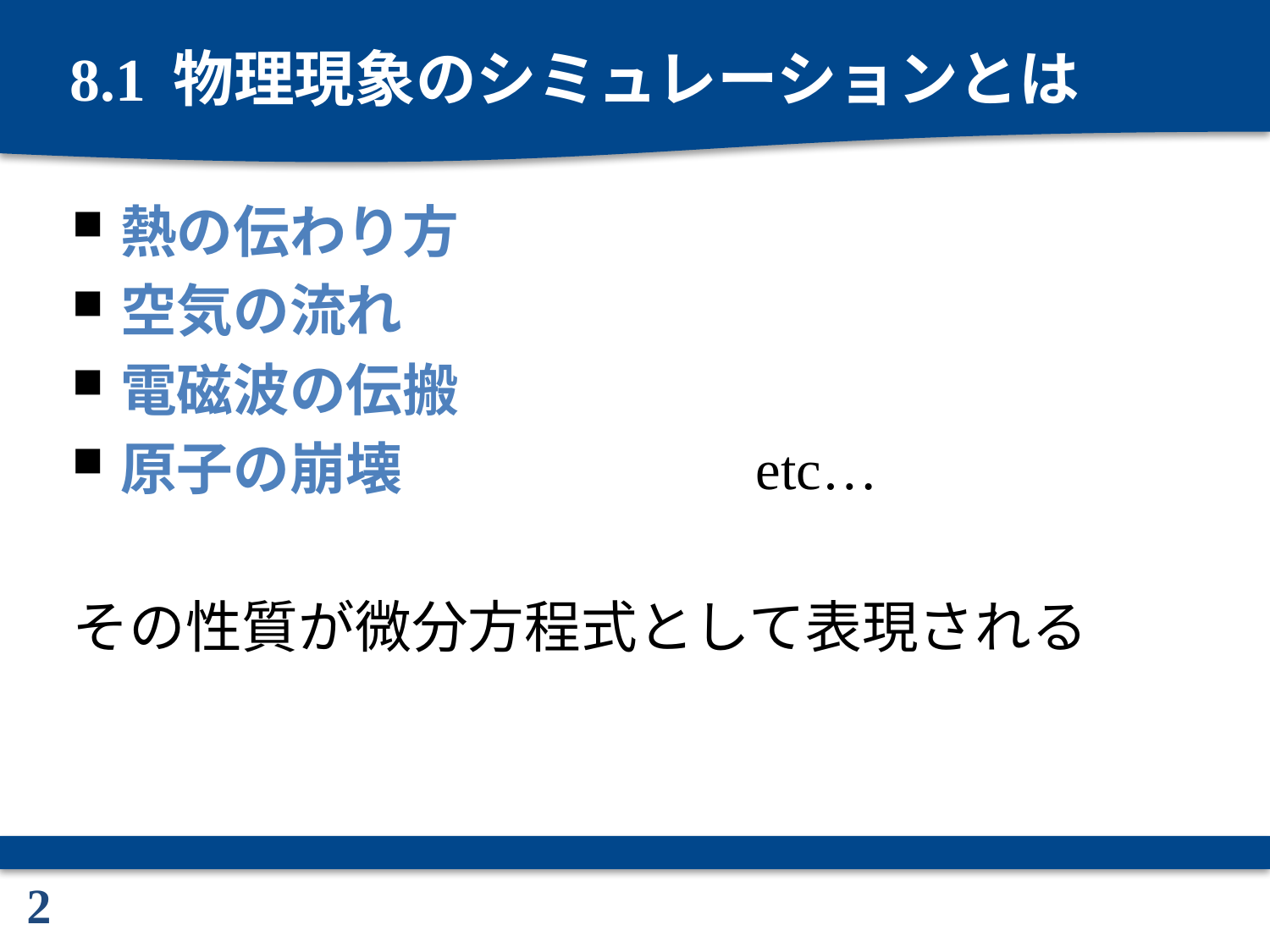

# 8.1 物理現象のシミュレーションとは
熱の伝わり方
空気の流れ
電磁波の伝搬
原子の崩壊　　　　　　etc…

その性質が微分方程式として表現される
2